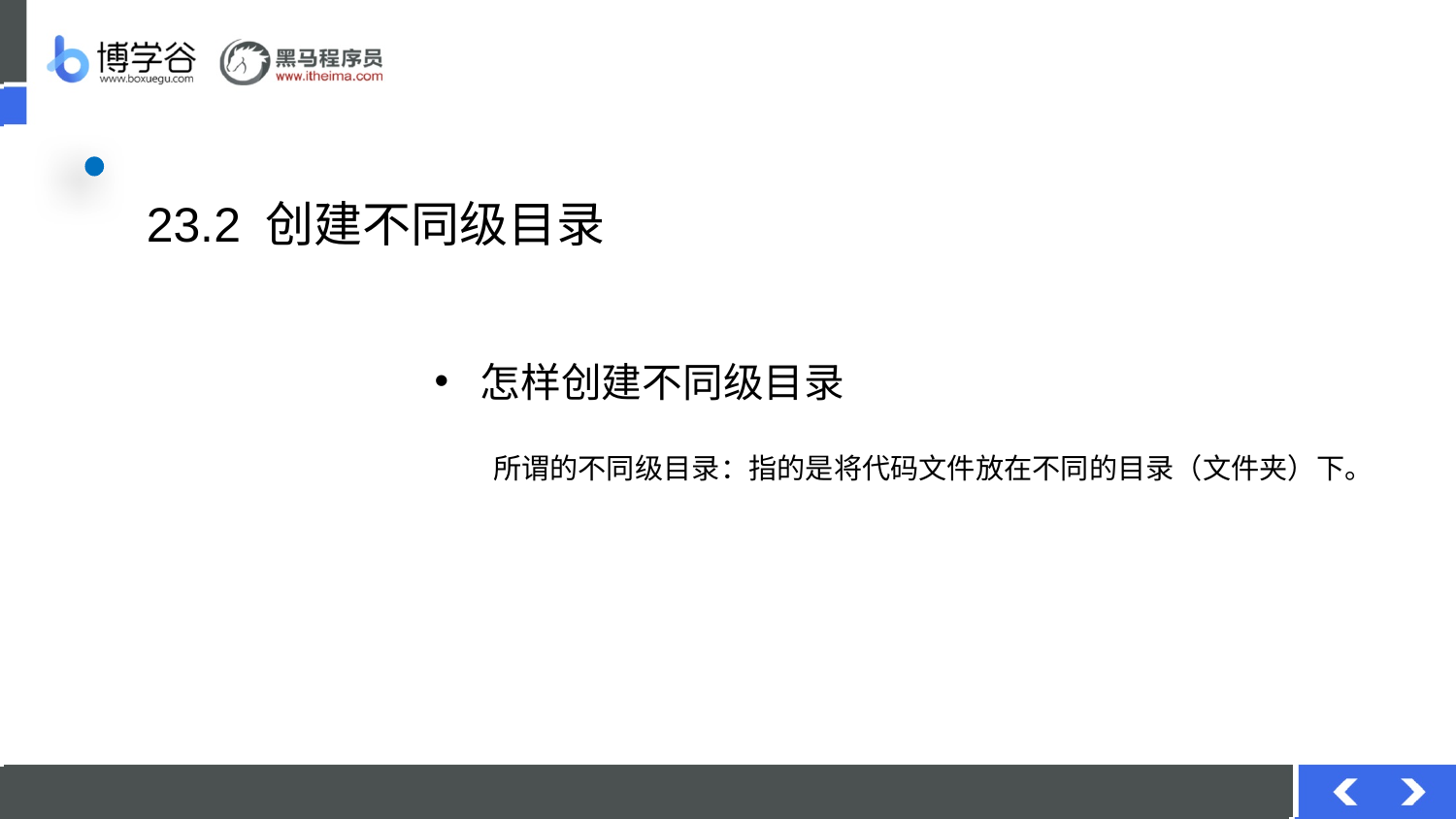

# 23.2 创建不同级目录
怎样创建不同级目录

所谓的不同级目录：指的是将代码文件放在不同的目录（文件夹）下。